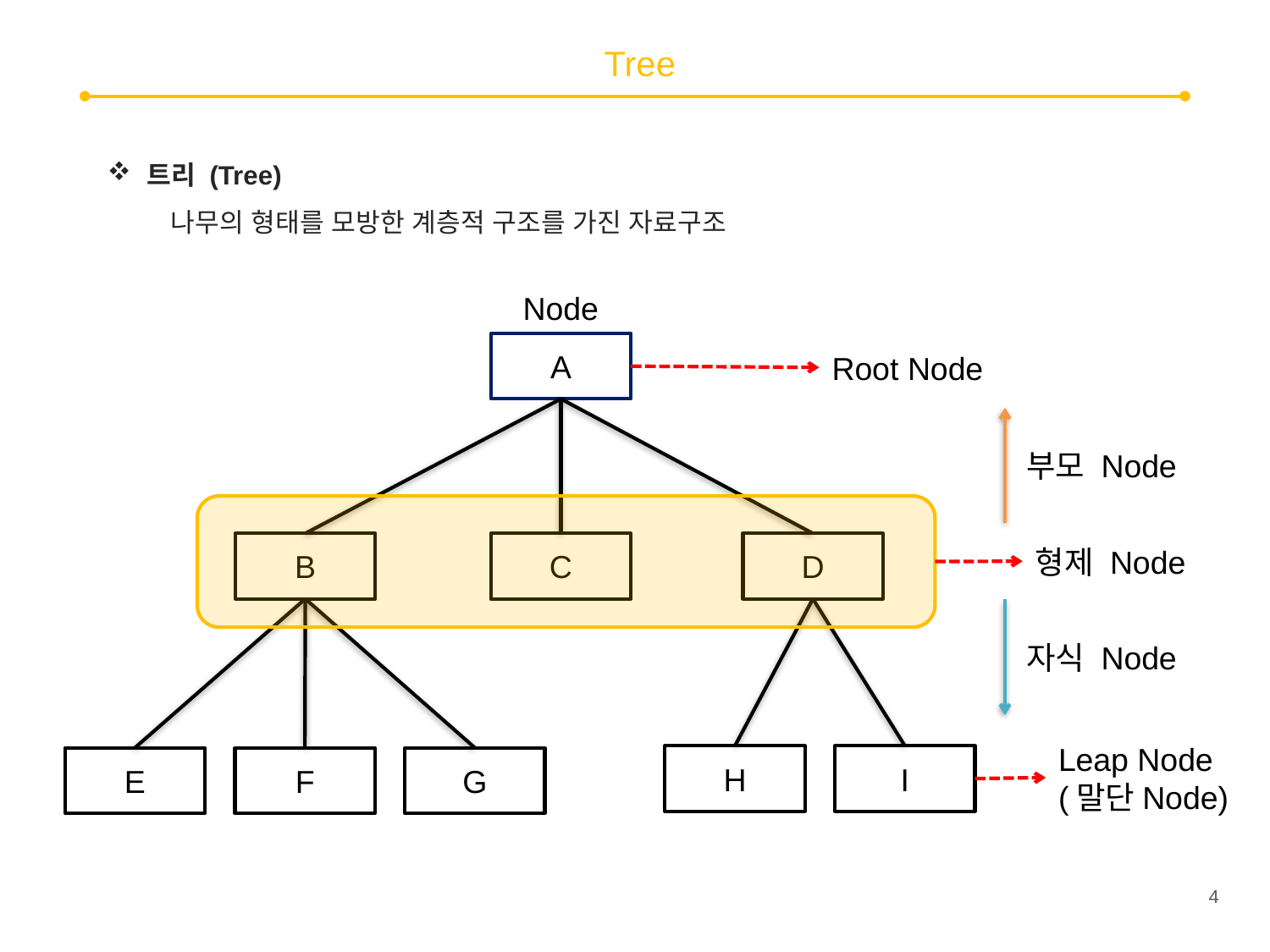

# Tree
트리 (Tree)
나무의 형태를 모방한 계층적 구조를 가진 자료구조
Node
A
B
C
D
H
I
E
F
G
Root Node
부모 Node

형제 Node
자식 Node
Leap Node
(말단Node)